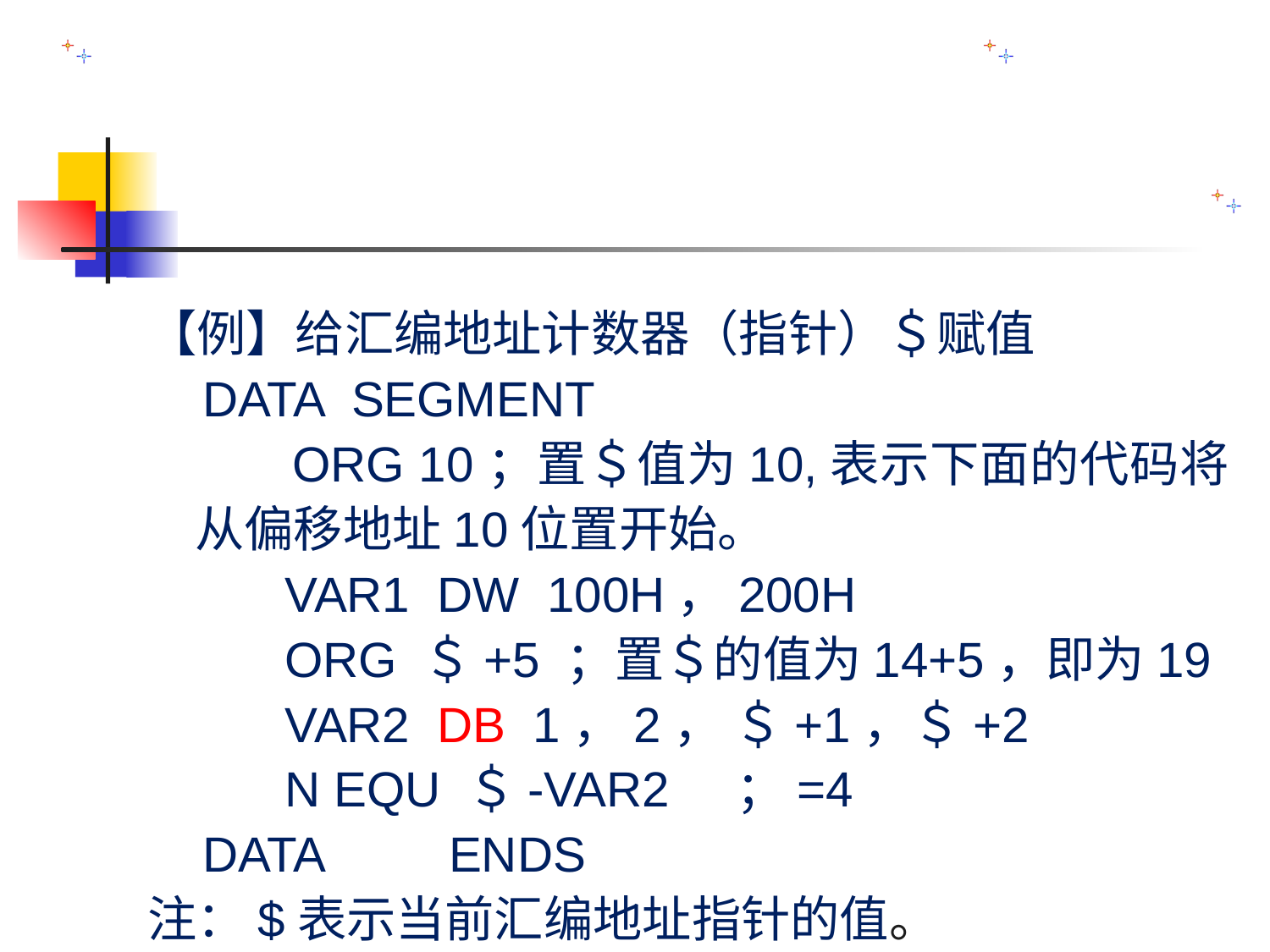

#
【例】给汇编地址计数器（指针）＄赋值
    DATA  SEGMENT
          ORG 10；置＄值为10,表示下面的代码将从偏移地址10位置开始。
          VAR1  DW  100H，200H
          ORG ＄+5 ；置＄的值为14+5，即为19
          VAR2  DB  1，2， ＄+1，＄+2
          N EQU ＄-VAR2    ；=4
    DATA	ENDS
注：$表示当前汇编地址指针的值。
55